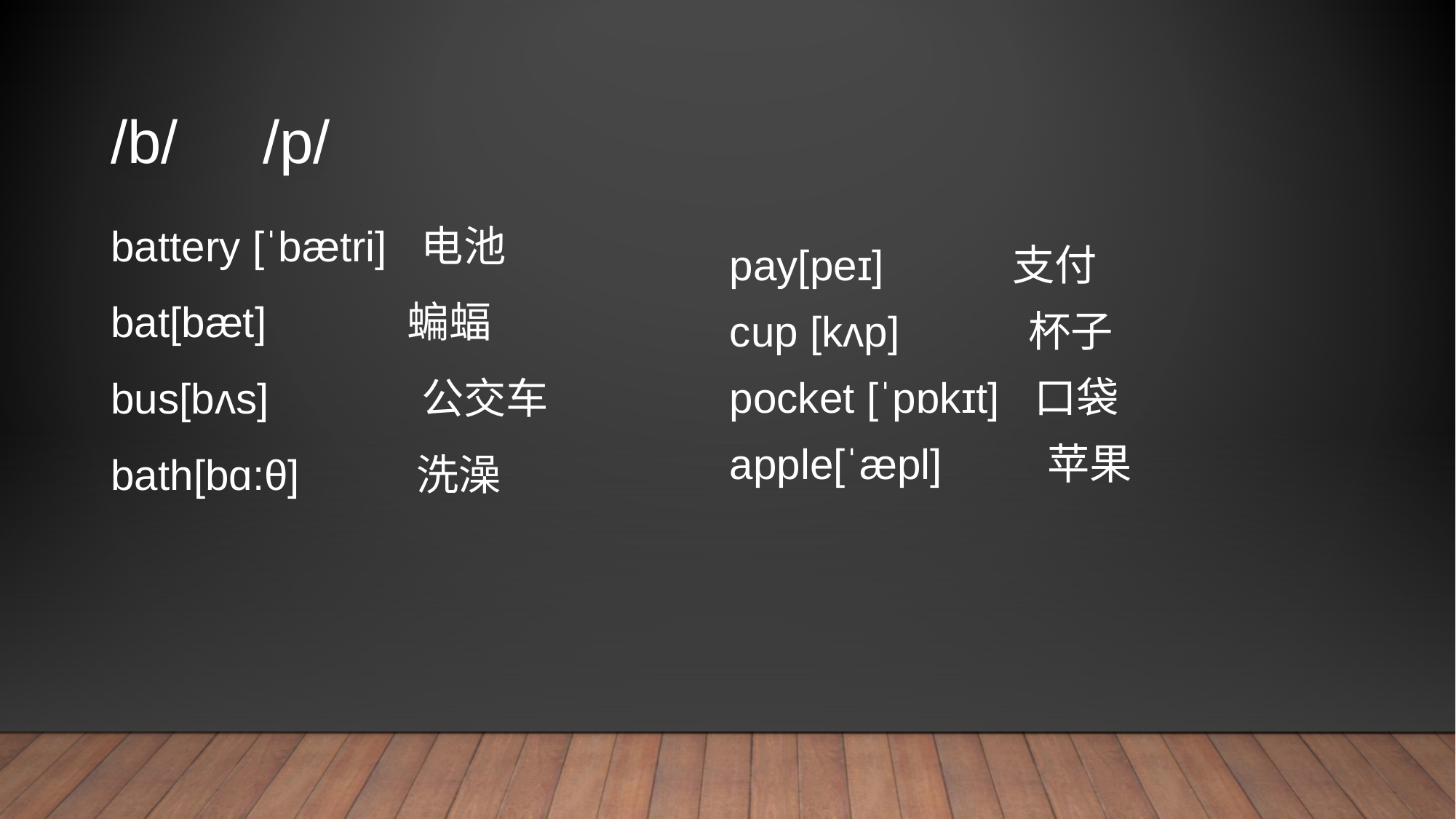

# /b/     /p/
battery [ˈbætri]  电池
bat[bæt]           蝙蝠
bus[bʌs]            公交车
bath[bɑ:θ]         洗澡
pay[peɪ]          支付
cup [kʌp]          杯子
pocket [ˈpɒkɪt]  口袋
apple[ˈæpl]        苹果